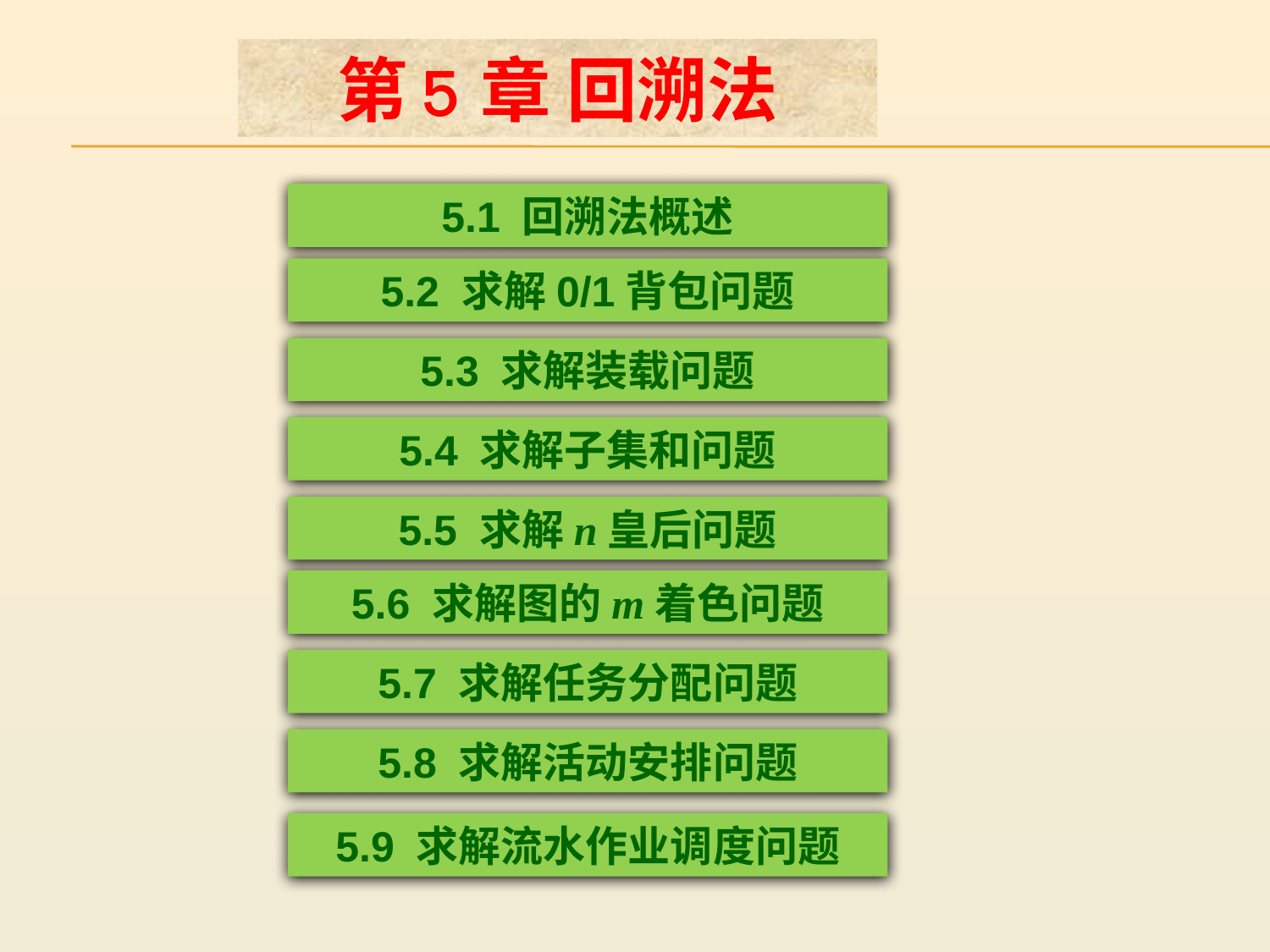

第5章 回溯法
5.1 回溯法概述
5.2 求解0/1背包问题
5.3 求解装载问题
5.4 求解子集和问题
5.5 求解n皇后问题
5.6 求解图的m着色问题
5.7 求解任务分配问题
5.8 求解活动安排问题
5.9 求解流水作业调度问题